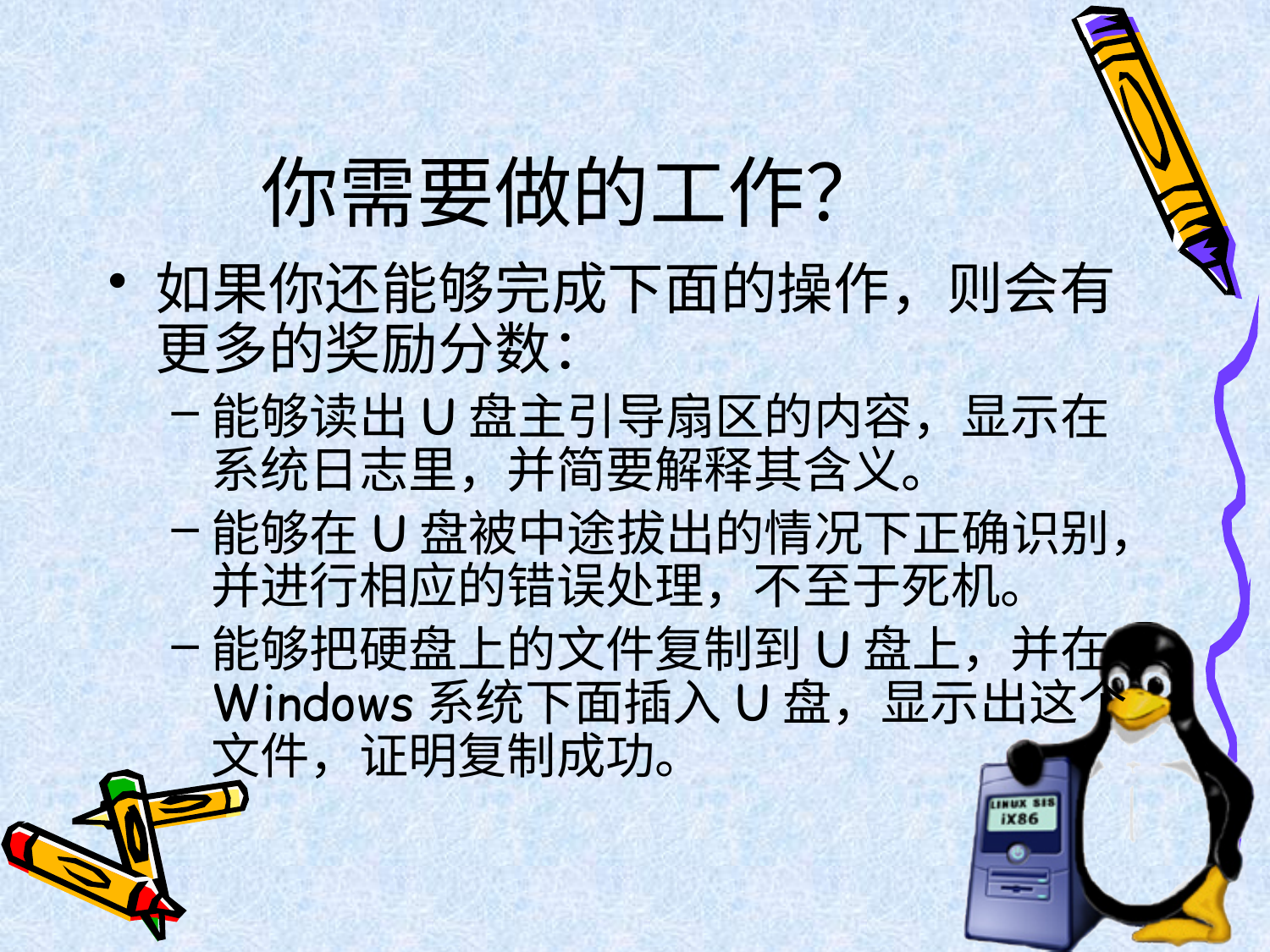

# 你需要做的工作？
如果你还能够完成下面的操作，则会有更多的奖励分数：
能够读出U盘主引导扇区的内容，显示在系统日志里，并简要解释其含义。
能够在U盘被中途拔出的情况下正确识别，并进行相应的错误处理，不至于死机。
能够把硬盘上的文件复制到U盘上，并在Windows系统下面插入U盘，显示出这个文件，证明复制成功。